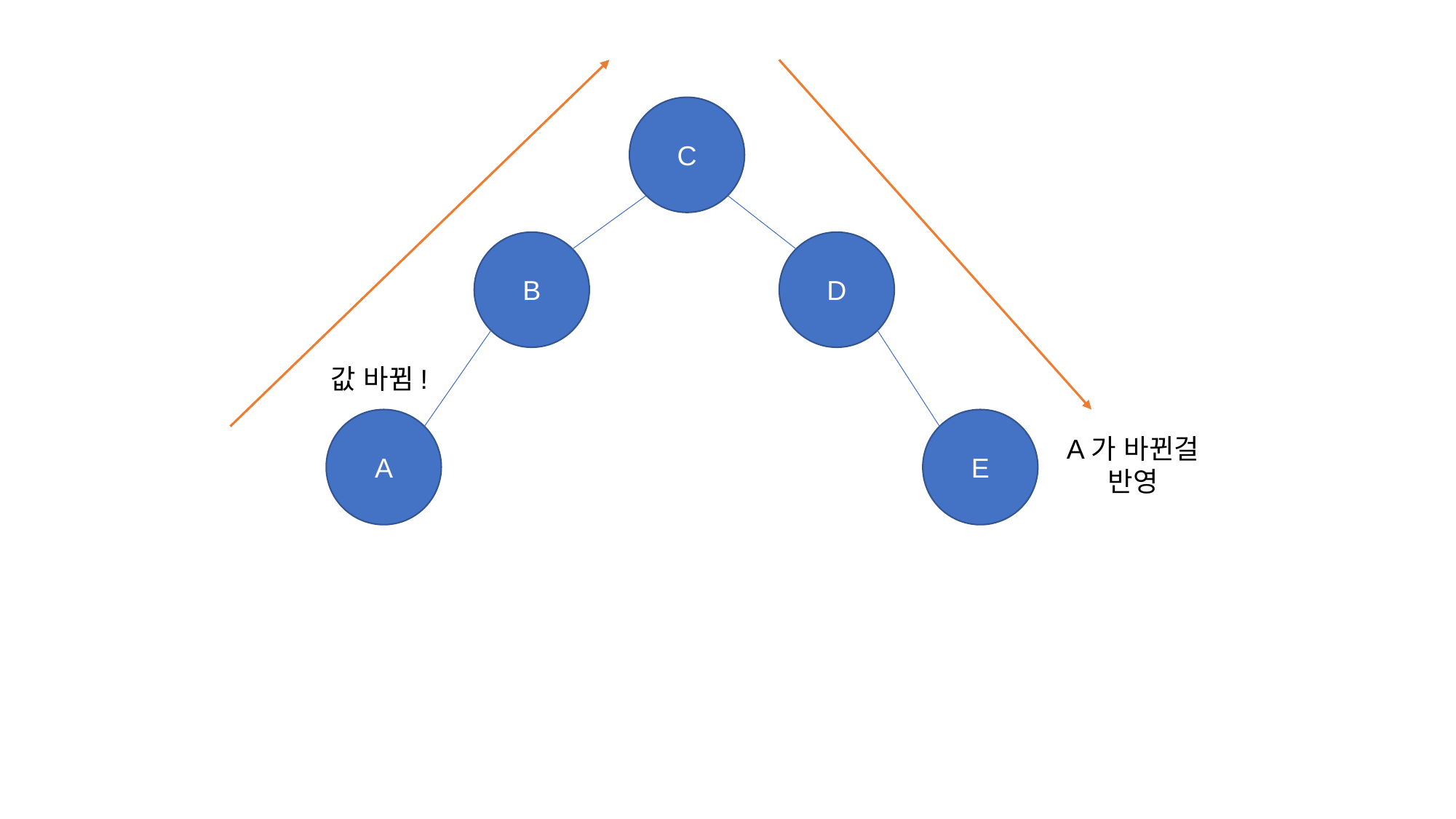

C
B
D
값 바뀜!
A
E
A가 바뀐걸 반영